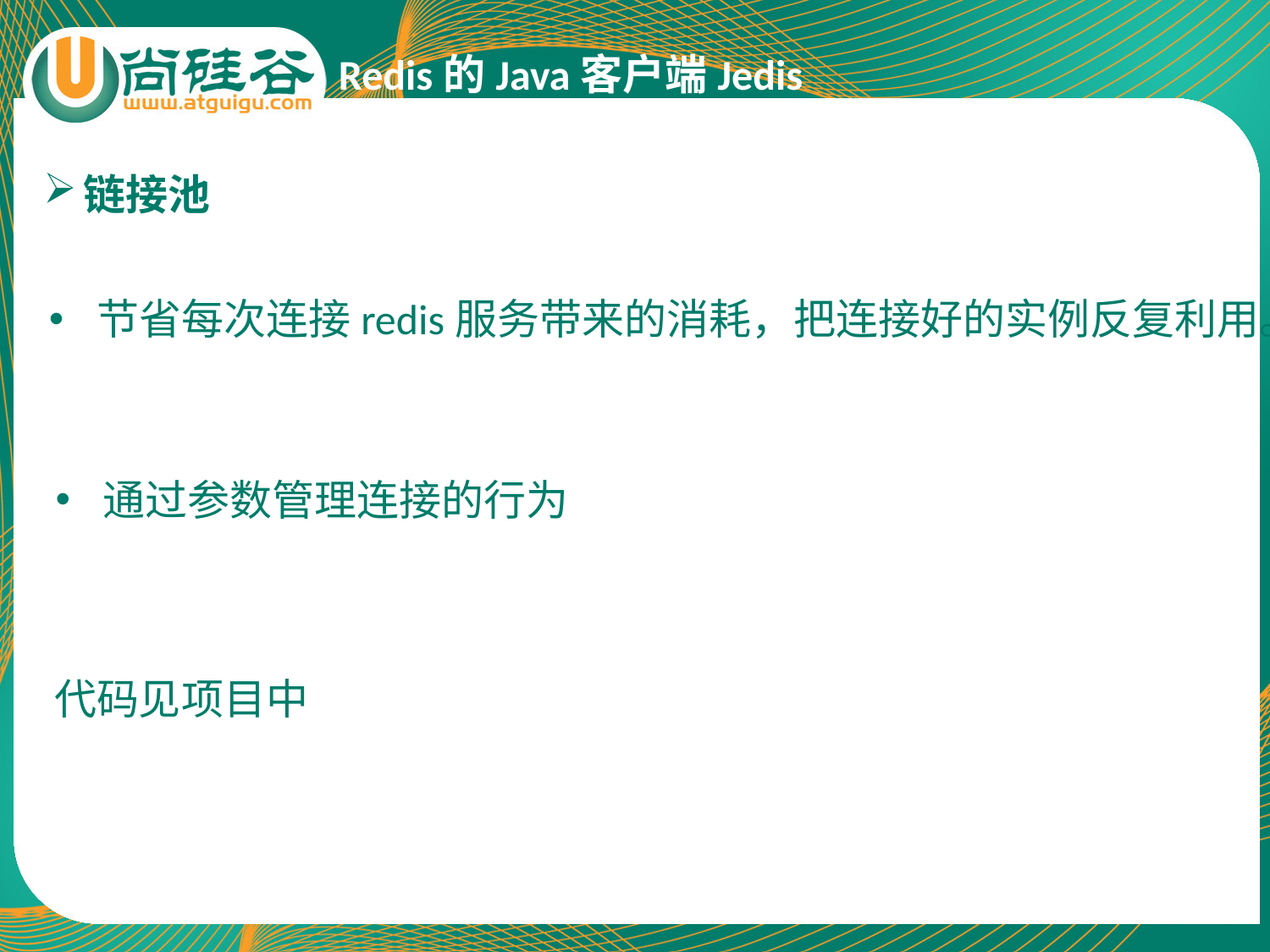

Redis的Java客户端Jedis
链接池
节省每次连接redis服务带来的消耗，把连接好的实例反复利用。
通过参数管理连接的行为
代码见项目中